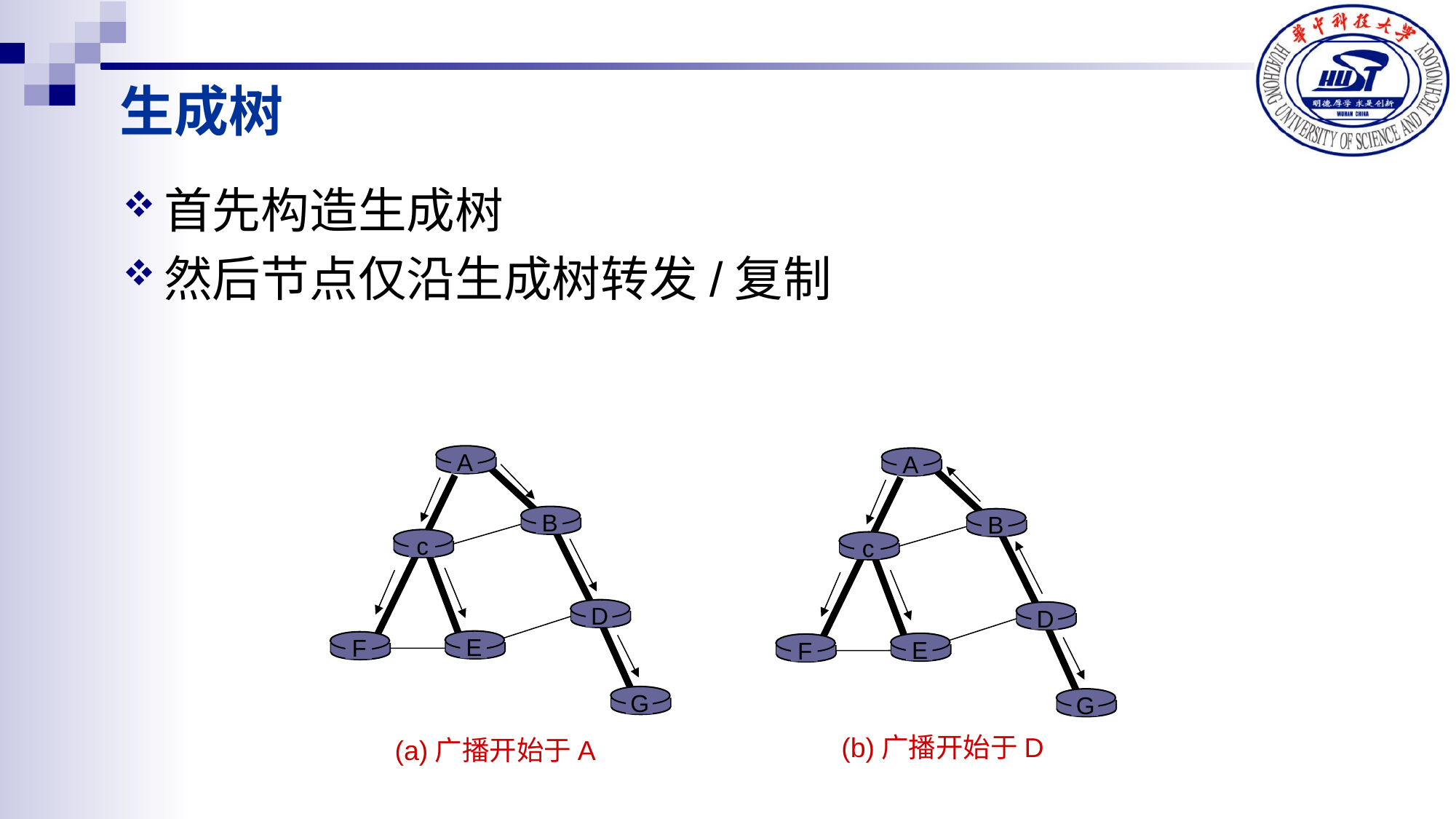

生成树
首先构造生成树
然后节点仅沿生成树转发/复制
A

B

c

D

E

F

G

A

B

c

D

E

F

G

(b)广播开始于D
(a)广播开始于A